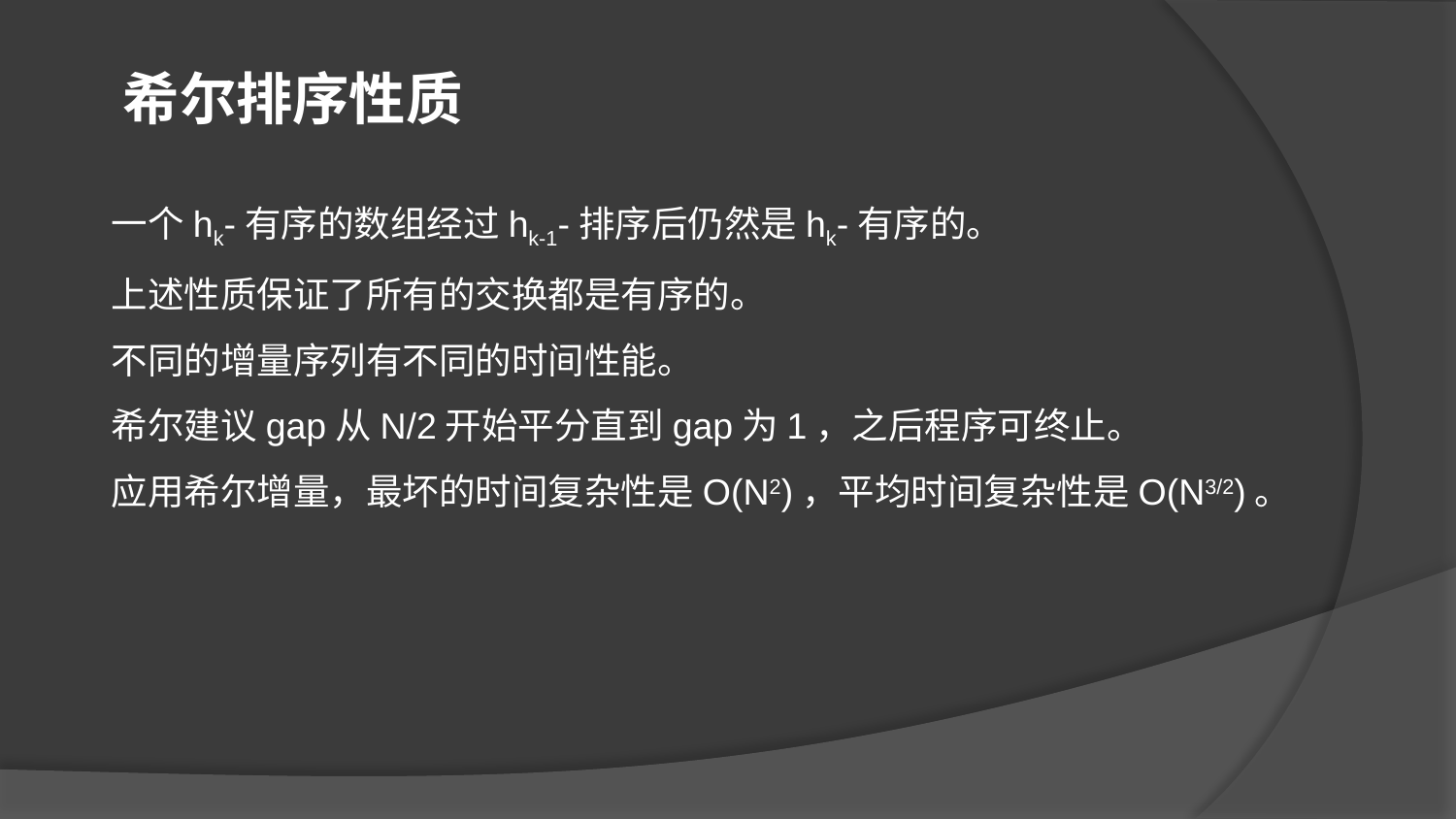

希尔排序性质
一个hk-有序的数组经过hk-1-排序后仍然是hk-有序的。
上述性质保证了所有的交换都是有序的。
不同的增量序列有不同的时间性能。
希尔建议gap从N/2开始平分直到gap为1，之后程序可终止。
应用希尔增量，最坏的时间复杂性是O(N2)，平均时间复杂性是O(N3/2)。